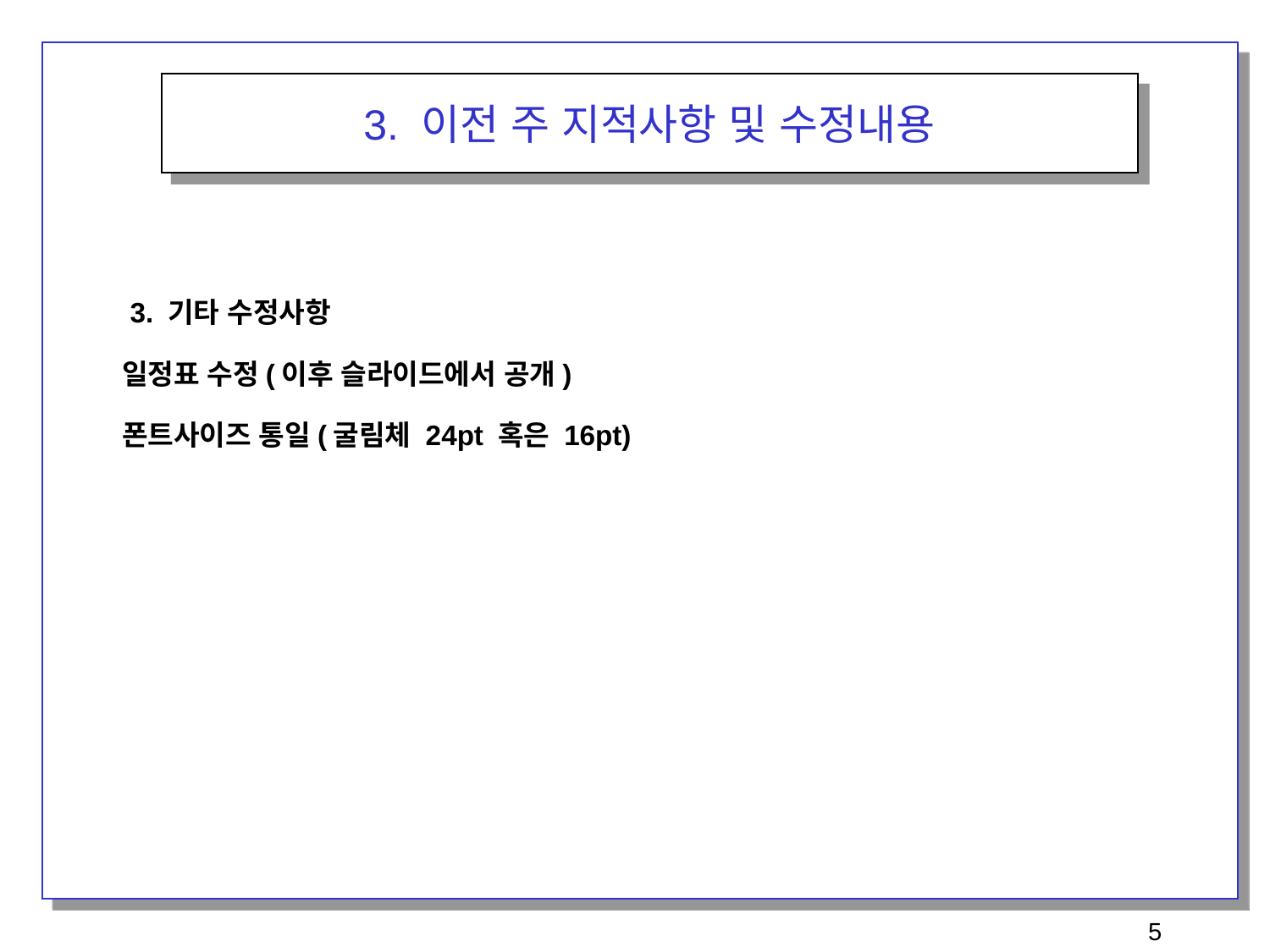

3. 이전 주 지적사항 및 수정내용
 3. 기타 수정사항
일정표 수정(이후 슬라이드에서 공개)
폰트사이즈 통일(굴림체 24pt 혹은 16pt)
5